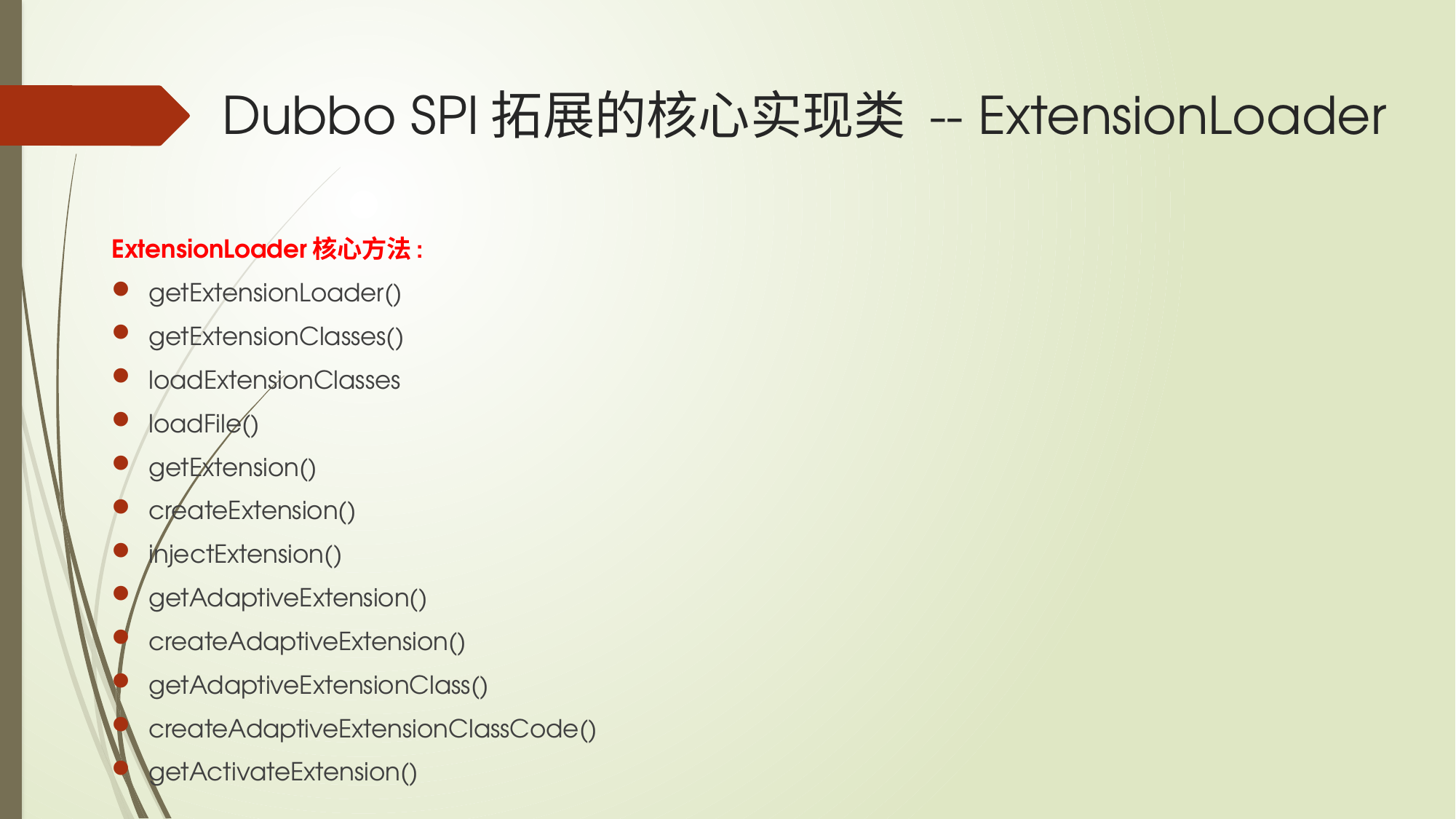

# Dubbo SPI拓展的核心实现类 -- ExtensionLoader
ExtensionLoader核心方法:
getExtensionLoader()
getExtensionClasses()
loadExtensionClasses
loadFile()
getExtension()
createExtension()
injectExtension()
getAdaptiveExtension()
createAdaptiveExtension()
getAdaptiveExtensionClass()
createAdaptiveExtensionClassCode()
getActivateExtension()